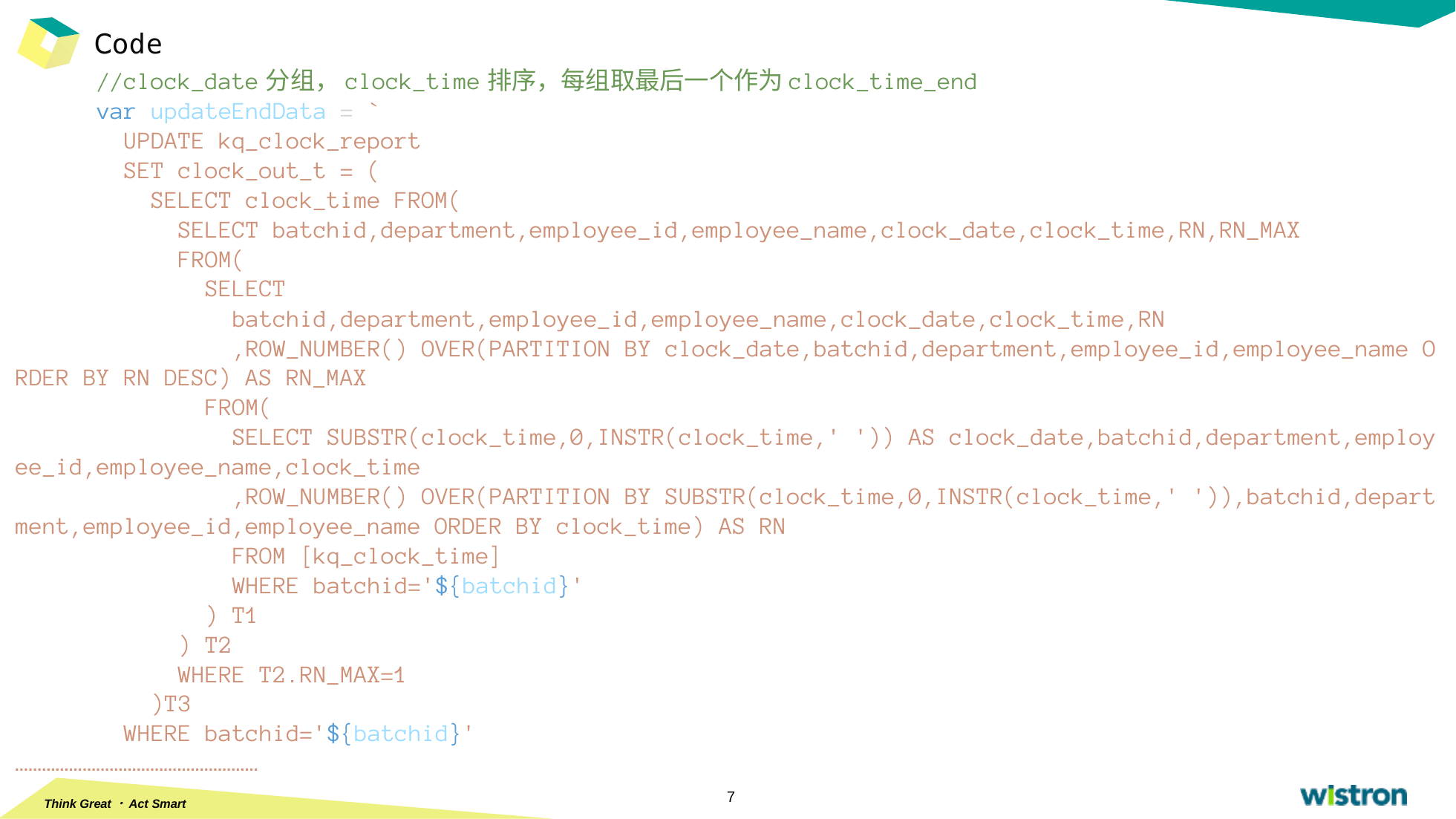

# Code
      //clock_date分组，clock_time排序，每组取最后一个作为clock_time_end
      var updateEndData = `
        UPDATE kq_clock_report
        SET clock_out_t = (
          SELECT clock_time FROM(
            SELECT batchid,department,employee_id,employee_name,clock_date,clock_time,RN,RN_MAX
            FROM(
              SELECT
                batchid,department,employee_id,employee_name,clock_date,clock_time,RN
                ,ROW_NUMBER() OVER(PARTITION BY clock_date,batchid,department,employee_id,employee_name ORDER BY RN DESC) AS RN_MAX
              FROM(
                SELECT SUBSTR(clock_time,0,INSTR(clock_time,' ')) AS clock_date,batchid,department,employee_id,employee_name,clock_time
                ,ROW_NUMBER() OVER(PARTITION BY SUBSTR(clock_time,0,INSTR(clock_time,' ')),batchid,department,employee_id,employee_name ORDER BY clock_time) AS RN
                FROM [kq_clock_time]
                WHERE batchid='${batchid}'
              ) T1
            ) T2
            WHERE T2.RN_MAX=1
          )T3
        WHERE batchid='${batchid}'
………………………………………………